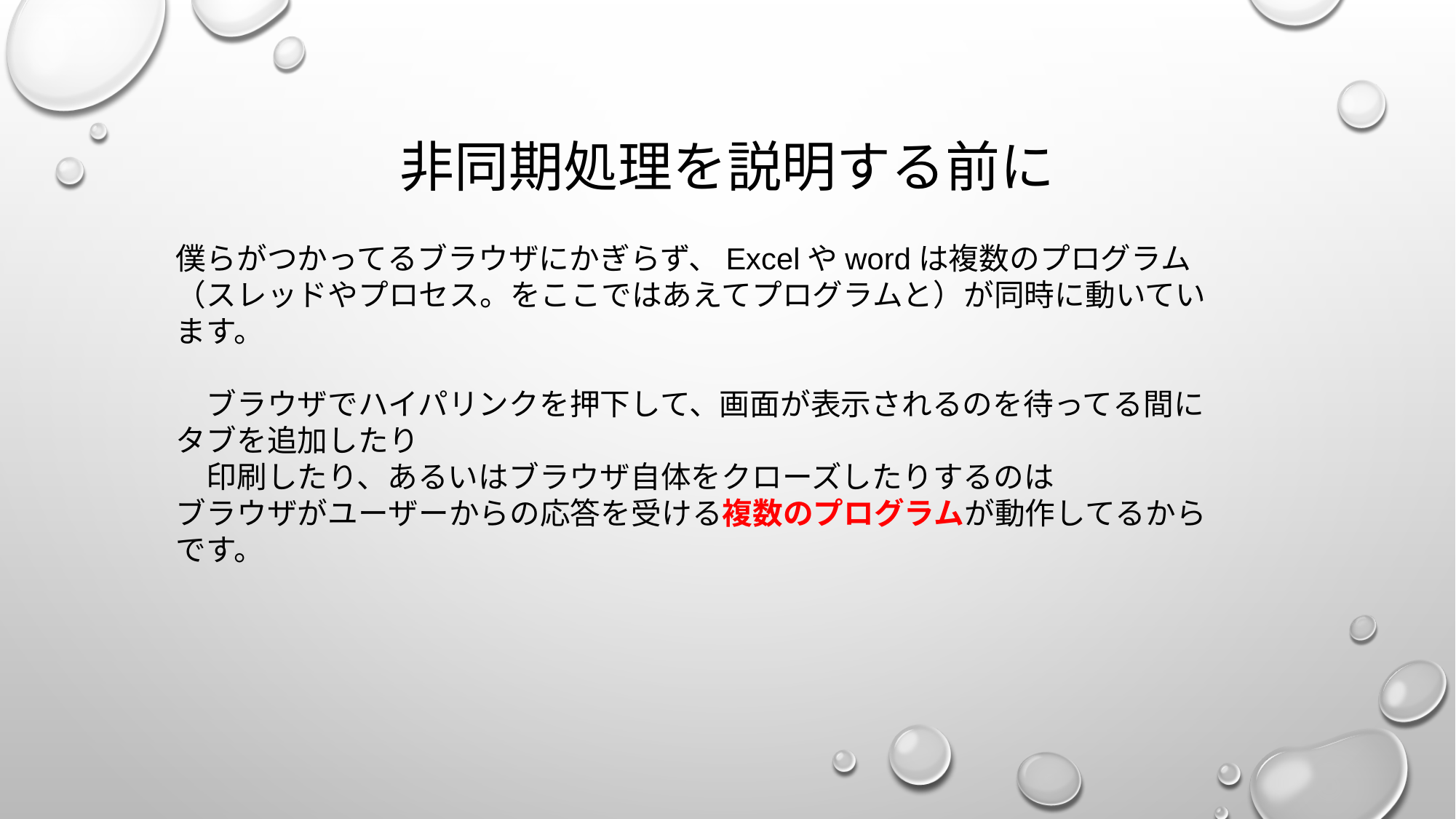

# 非同期処理を説明する前に
僕らがつかってるブラウザにかぎらず、Excelやwordは複数のプログラム（スレッドやプロセス。をここではあえてプログラムと）が同時に動いています。

　ブラウザでハイパリンクを押下して、画面が表示されるのを待ってる間にタブを追加したり
　印刷したり、あるいはブラウザ自体をクローズしたりするのは
ブラウザがユーザーからの応答を受ける複数のプログラムが動作してるからです。